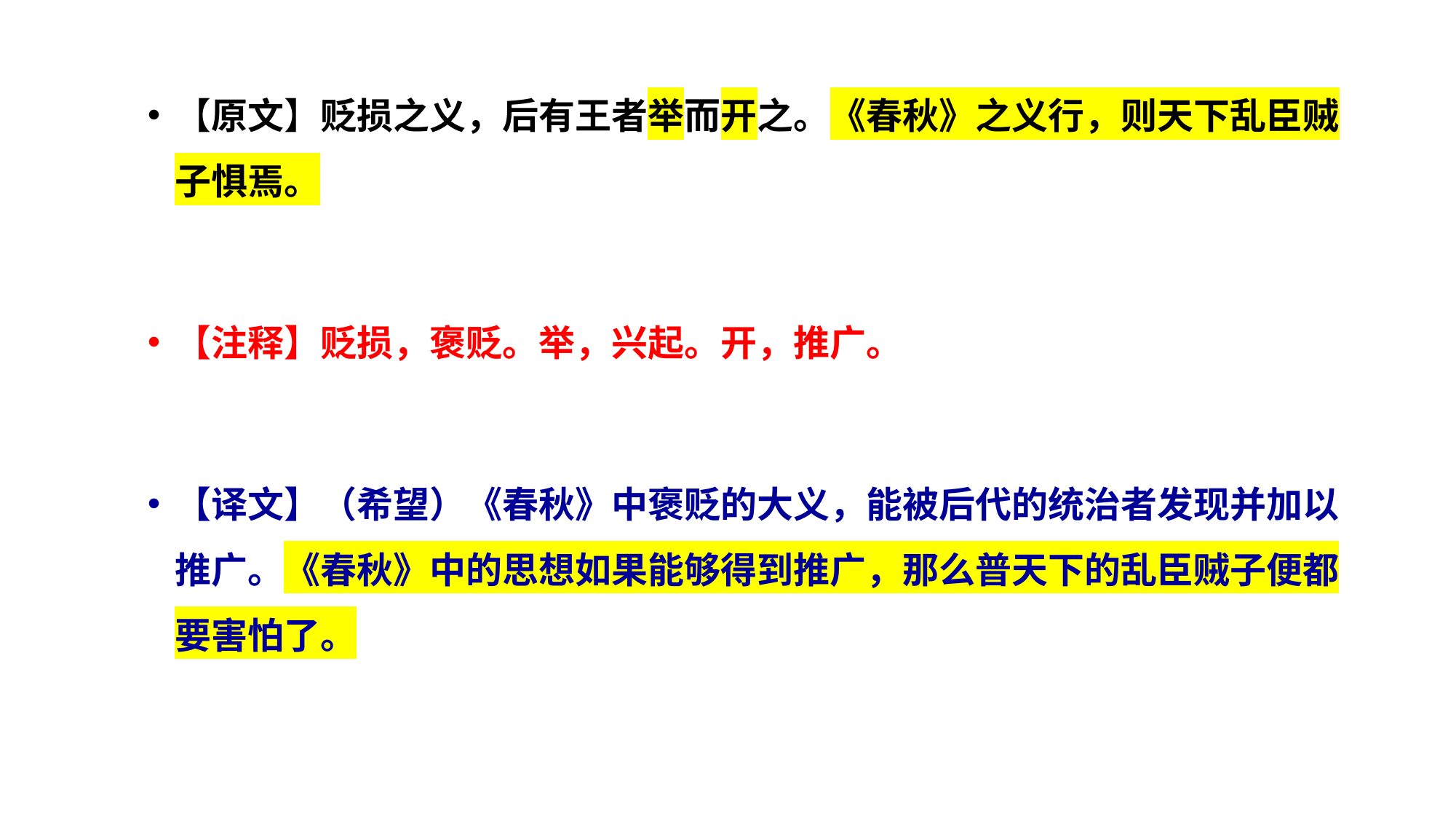

【原文】贬损之义，后有王者举而开之。《春秋》之义行，则天下乱臣贼子惧焉。

【注释】贬损，褒贬。举，兴起。开，推广。

【译文】（希望）《春秋》中褒贬的大义，能被后代的统治者发现并加以推广。《春秋》中的思想如果能够得到推广，那么普天下的乱臣贼子便都要害怕了。